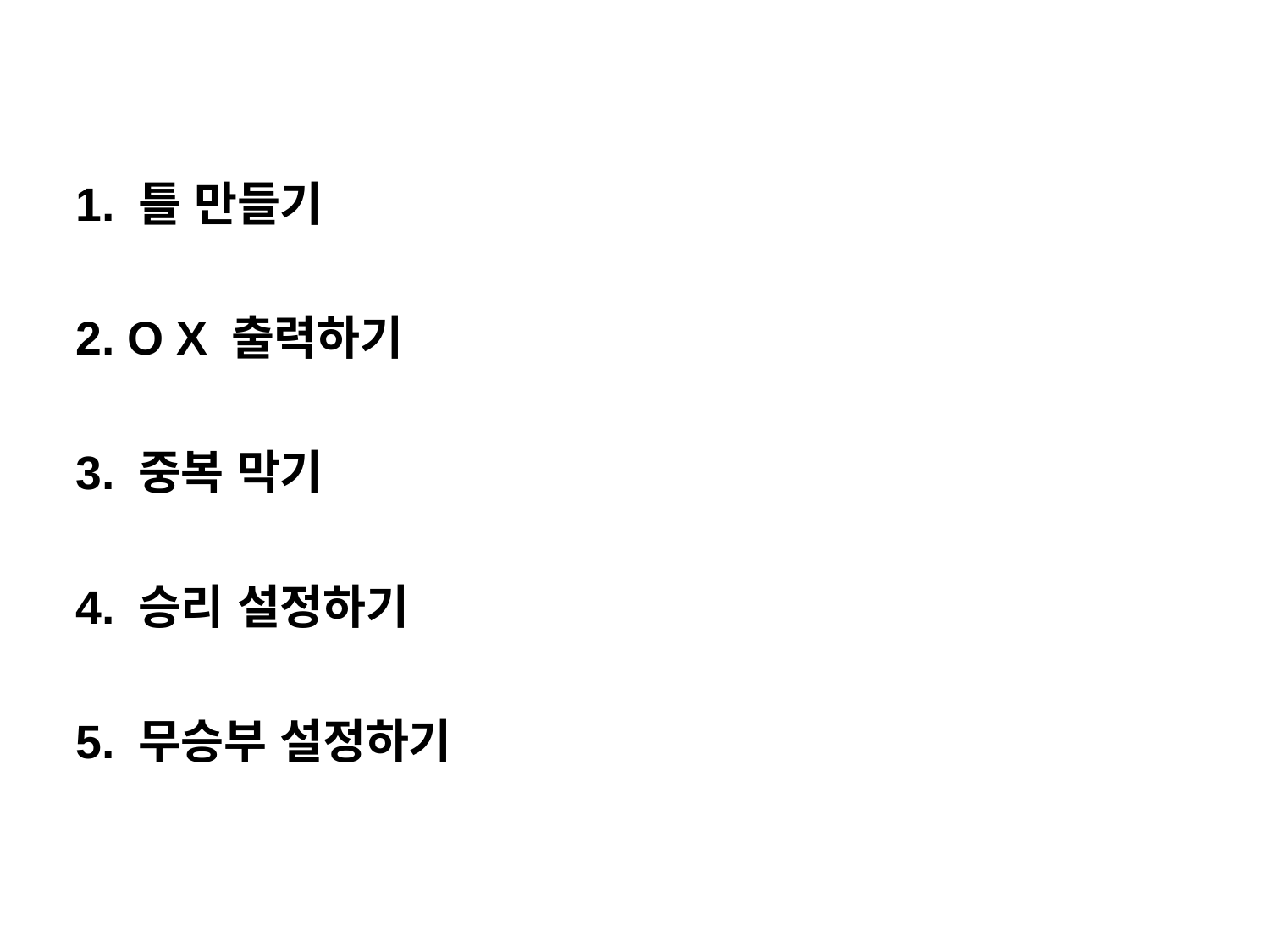

1. 틀 만들기

2. O X 출력하기

3. 중복 막기

4. 승리 설정하기

5. 무승부 설정하기